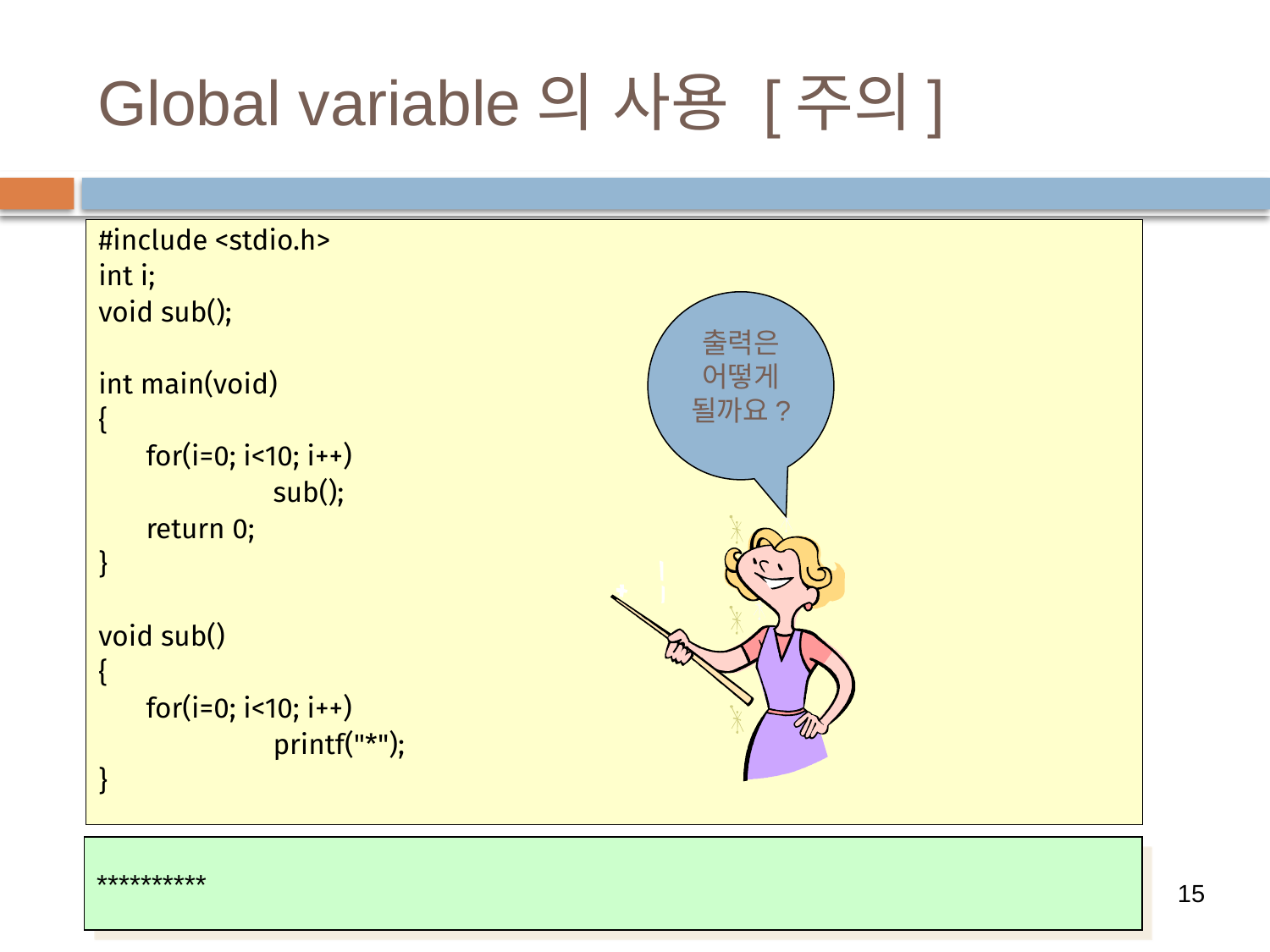

# Global variable의 사용 [주의]
#include <stdio.h>
int i;
void sub();

int main(void)
{
	for(i=0; i<10; i++)
		sub();
	return 0;
}

void sub()
{
	for(i=0; i<10; i++)
		printf("*");
}
출력은 어떻게 될까요?

**********
15